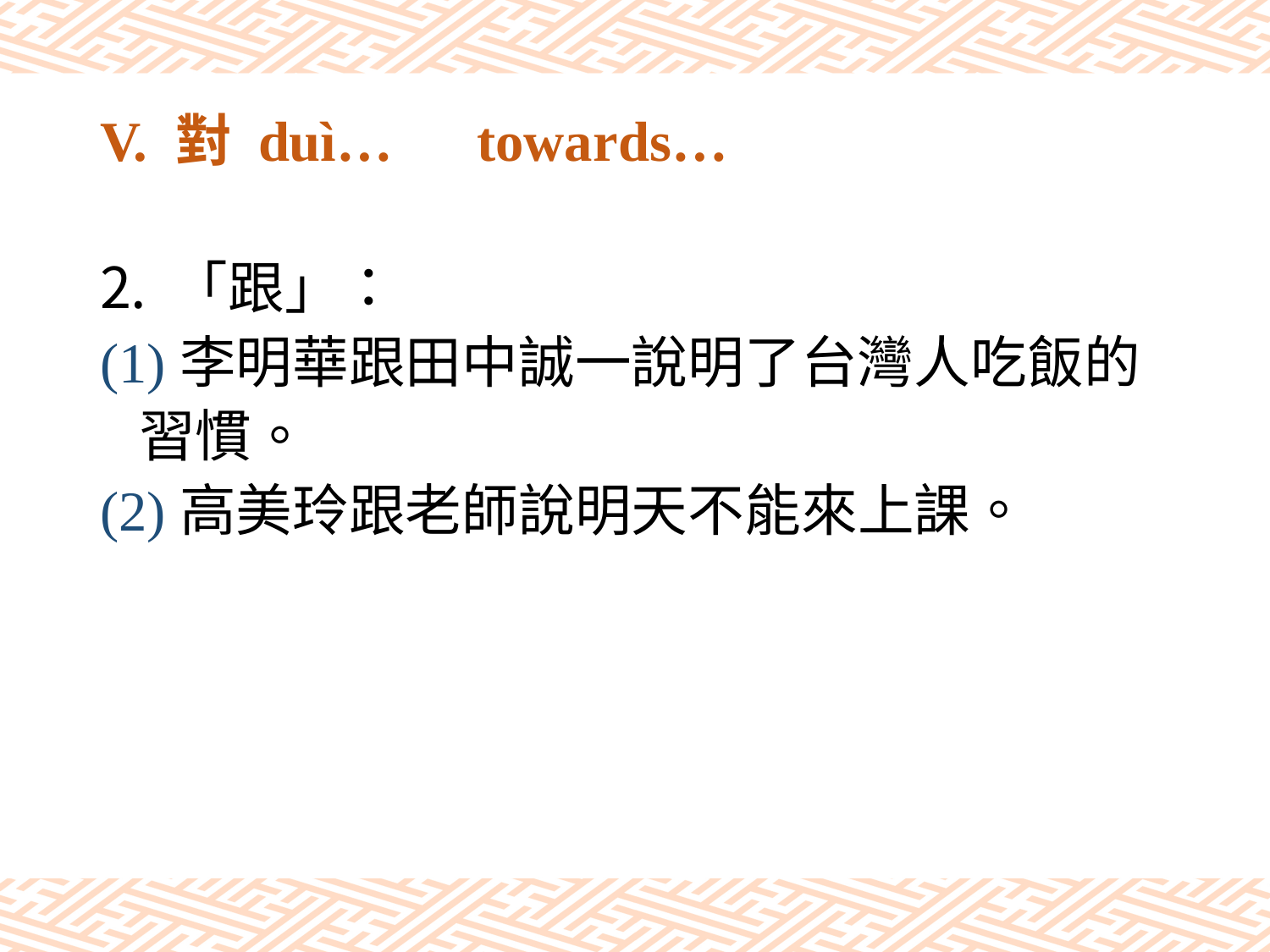

# V. 對 duì…　towards…
「跟」：
(1)李明華跟田中誠一說明了台灣人吃飯的
  習慣。
(2)高美玲跟老師說明天不能來上課。